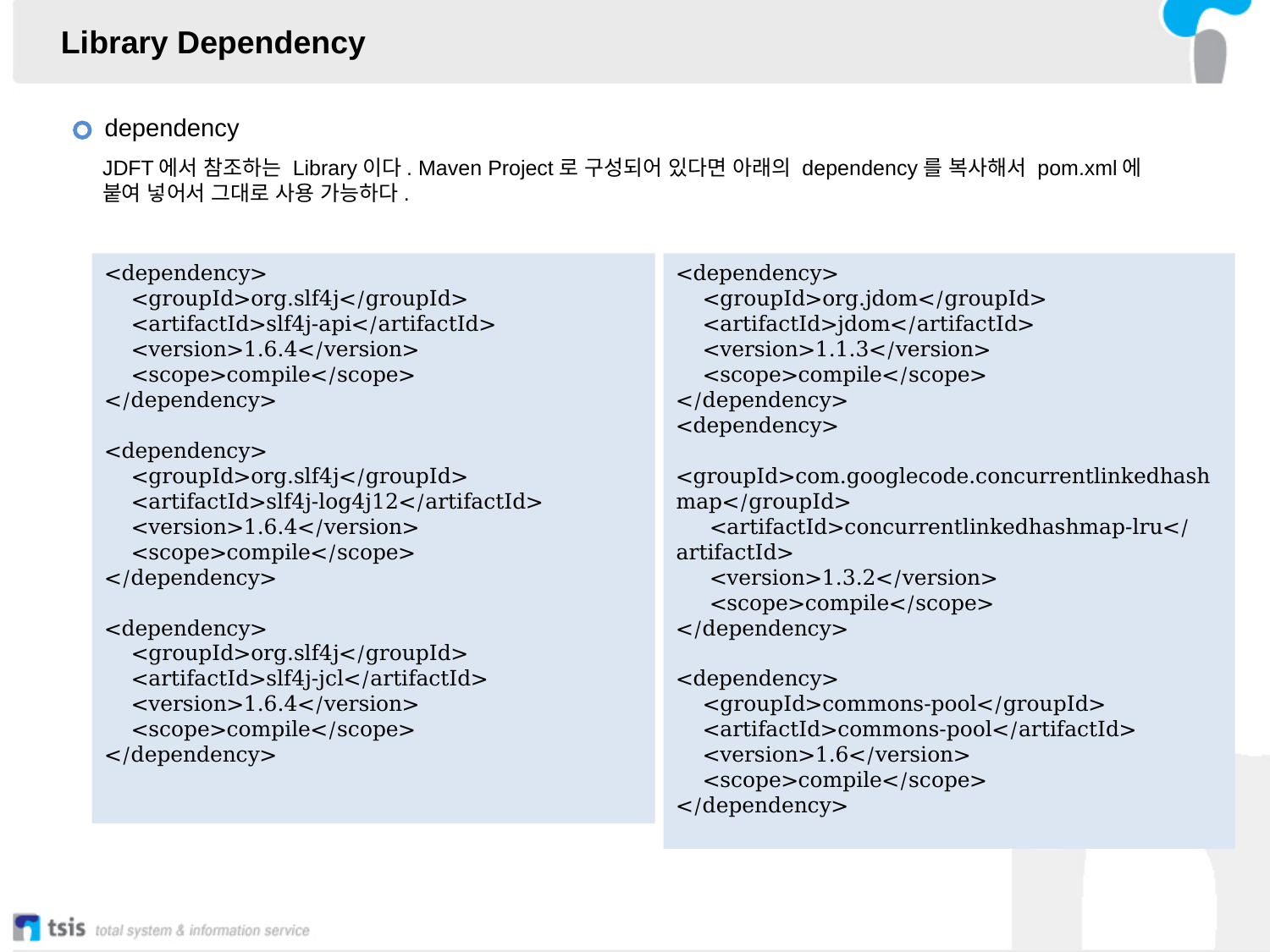

Library Dependency
dependency

JDFT에서 참조하는 Library이다. Maven Project로 구성되어 있다면 아래의 dependency를 복사해서 pom.xml에 붙여 넣어서 그대로 사용 가능하다.
<dependency>
    <groupId>org.slf4j</groupId>
    <artifactId>slf4j-api</artifactId>
    <version>1.6.4</version>
    <scope>compile</scope>
</dependency>

<dependency>
    <groupId>org.slf4j</groupId>
    <artifactId>slf4j-log4j12</artifactId>
    <version>1.6.4</version>
    <scope>compile</scope>
</dependency>

<dependency>
    <groupId>org.slf4j</groupId>
    <artifactId>slf4j-jcl</artifactId>
    <version>1.6.4</version>
    <scope>compile</scope>
</dependency>

<dependency>
    <groupId>org.jdom</groupId>
    <artifactId>jdom</artifactId>
    <version>1.1.3</version>
    <scope>compile</scope>
</dependency>
<dependency>
      <groupId>com.googlecode.concurrentlinkedhashmap</groupId>
     <artifactId>concurrentlinkedhashmap-lru</artifactId>
     <version>1.3.2</version>
     <scope>compile</scope>
</dependency>

<dependency>
    <groupId>commons-pool</groupId>
    <artifactId>commons-pool</artifactId>
    <version>1.6</version>
    <scope>compile</scope>
</dependency>